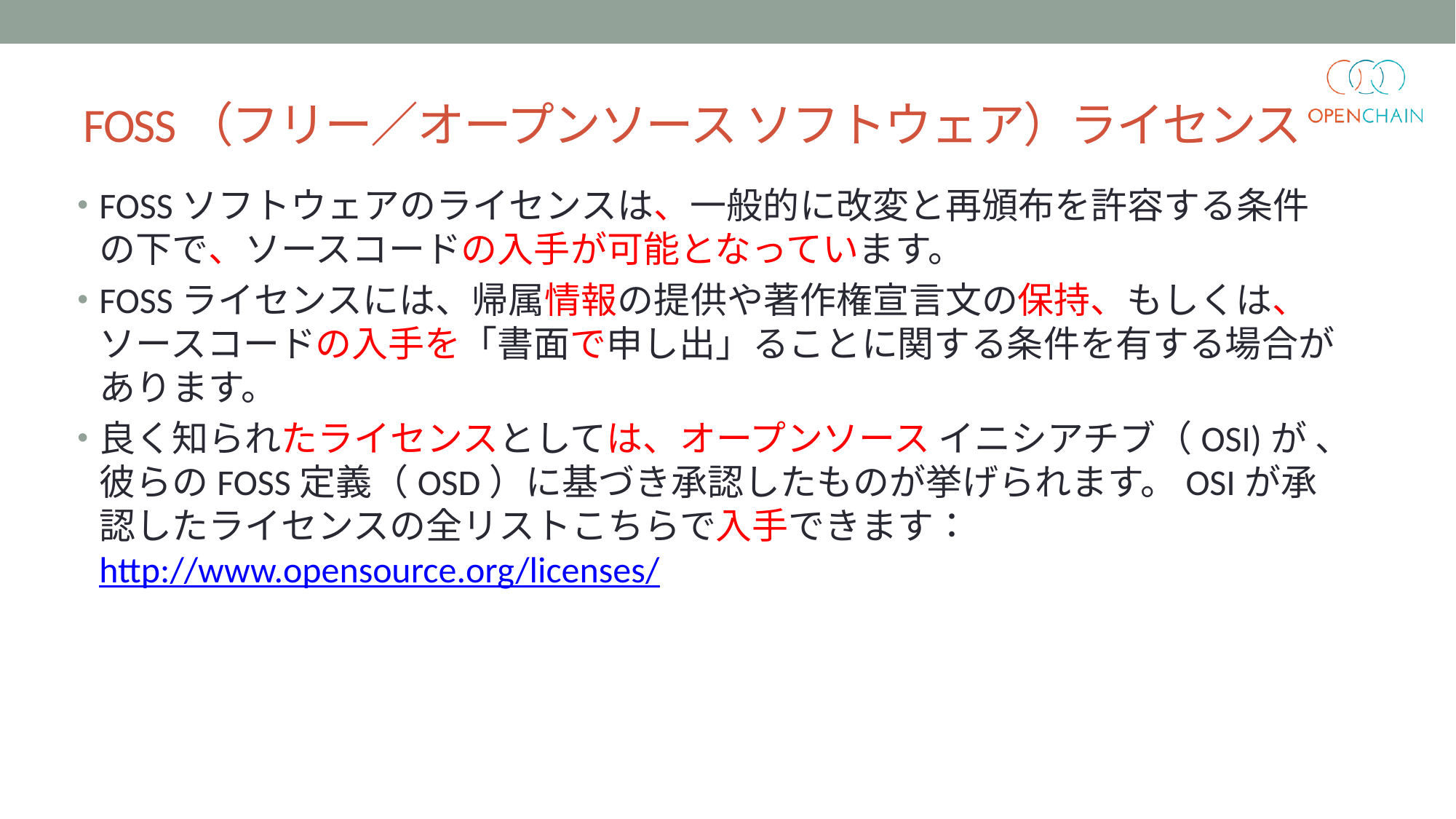

# FOSS（フリー／オープンソース ソフトウェア）ライセンス
FOSSソフトウェアのライセンスは、一般的に改変と再頒布を許容する条件の下で、ソースコードの入手が可能となっています。
FOSSライセンスには、帰属情報の提供や著作権宣言文の保持、もしくは、ソースコードの入手を「書面で申し出」ることに関する条件を有する場合があります。
良く知られたライセンスとしては、オープンソース イニシアチブ（OSI)が 、彼らのFOSS定義（OSD）に基づき承認したものが挙げられます。OSIが承認したライセンスの全リストこちらで入手できます：http://www.opensource.org/licenses/